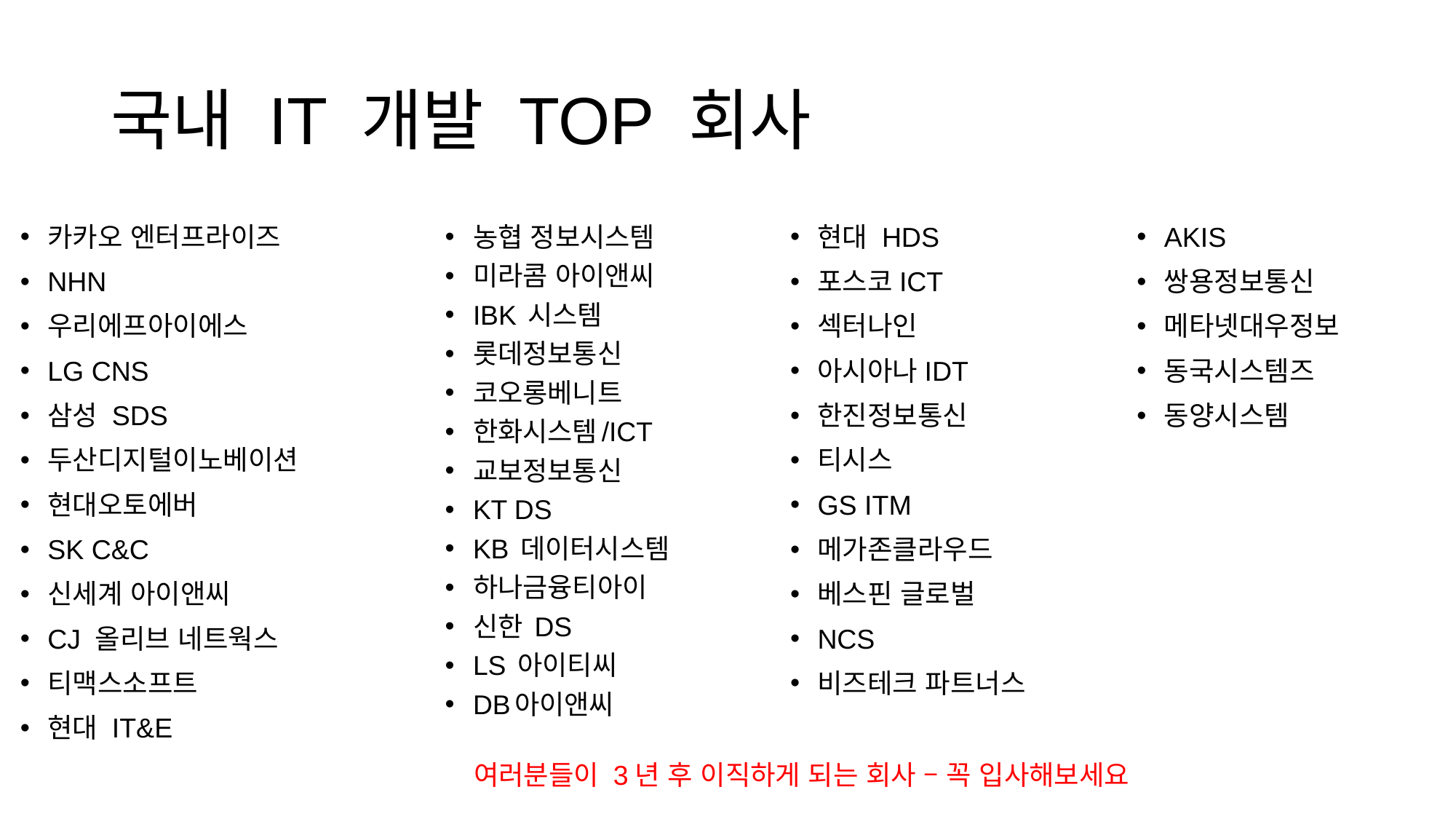

# 국내 IT 개발 TOP 회사
카카오 엔터프라이즈
NHN
우리에프아이에스
LG CNS
삼성 SDS
두산디지털이노베이션
현대오토에버
SK C&C
신세계 아이앤씨
CJ 올리브 네트웍스
티맥스소프트
현대 IT&E
농협 정보시스템
미라콤 아이앤씨
IBK 시스템
롯데정보통신
코오롱베니트
한화시스템/ICT
교보정보통신
KT DS
KB 데이터시스템
하나금융티아이
신한 DS
LS 아이티씨
DB아이앤씨
현대 HDS
포스코ICT
섹터나인
아시아나IDT
한진정보통신
티시스
GS ITM
메가존클라우드
베스핀 글로벌
NCS
비즈테크 파트너스
AKIS
쌍용정보통신
메타넷대우정보
동국시스템즈
동양시스템
여러분들이 3년 후 이직하게 되는 회사 – 꼭 입사해보세요